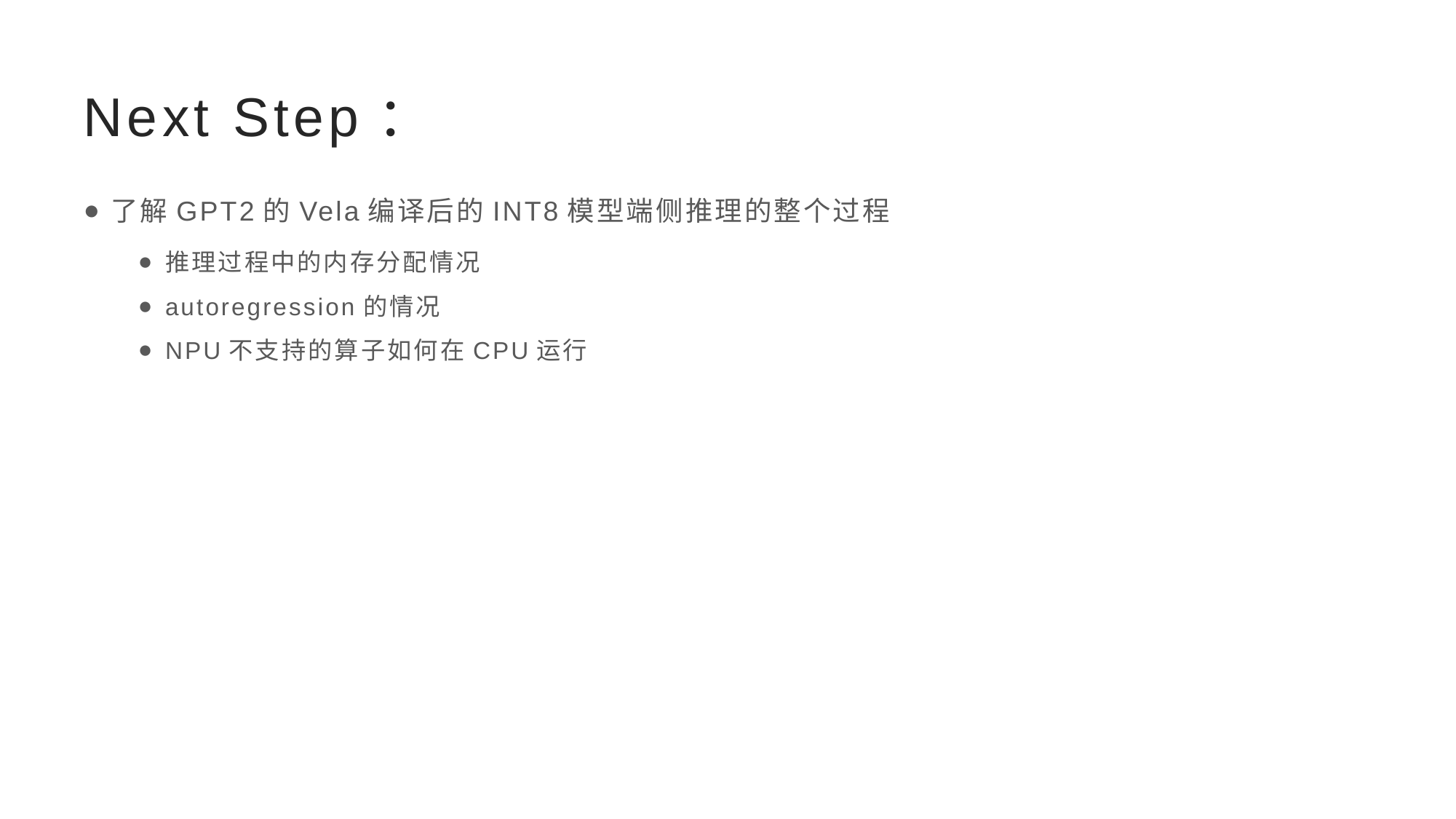

# Next Step：
了解GPT2的Vela编译后的INT8模型端侧推理的整个过程
推理过程中的内存分配情况
autoregression的情况
NPU不支持的算子如何在CPU运行